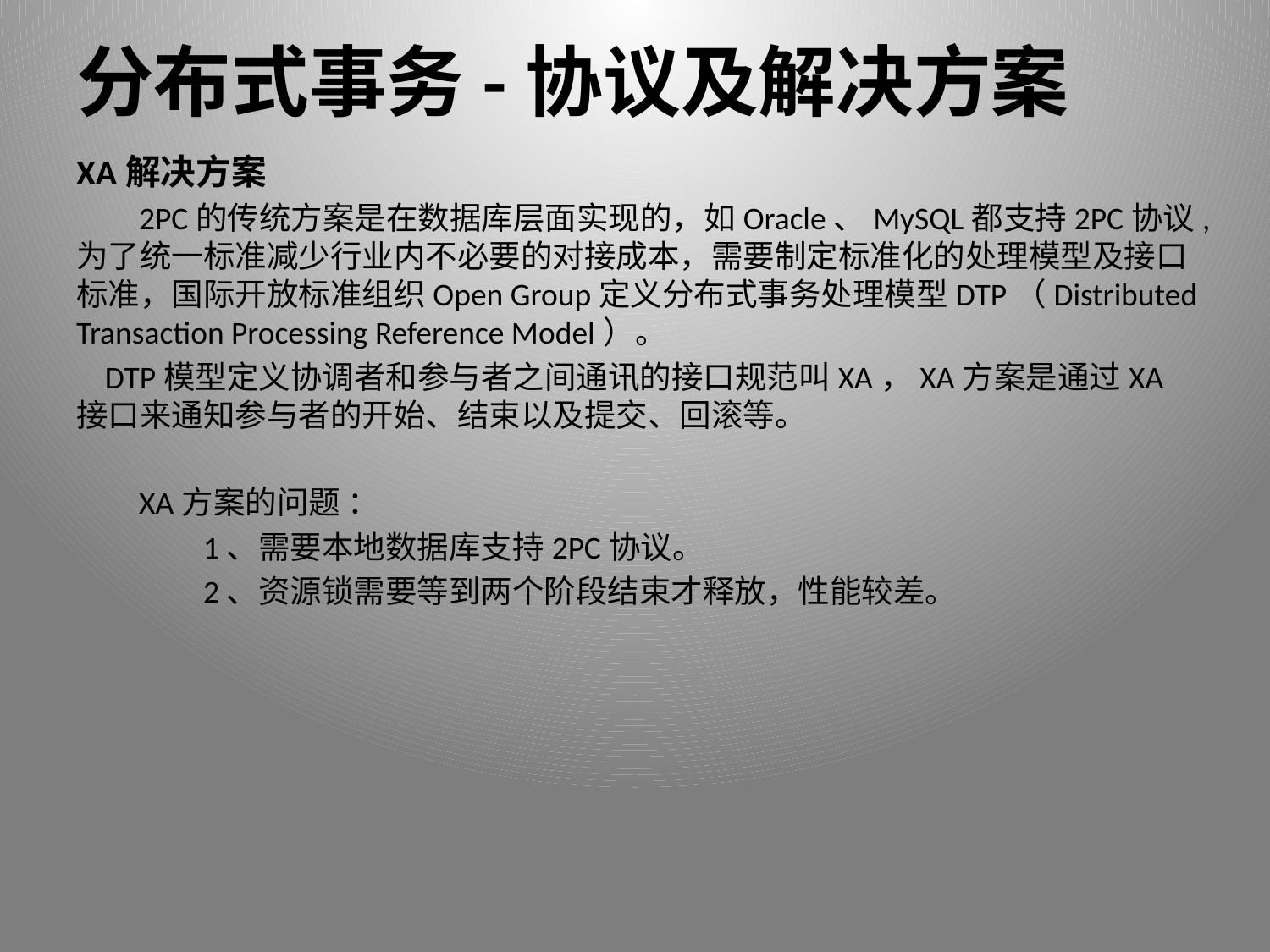

# 分布式事务-协议及解决方案
XA解决方案
         2PC的传统方案是在数据库层面实现的，如Oracle、MySQL都支持2PC协议,为了统一标准减少行业内不必要的对接成本，需要制定标准化的处理模型及接口标准，国际开放标准组织Open Group定义分布式事务处理模型DTP（Distributed Transaction Processing Reference Model）。
    DTP模型定义协调者和参与者之间通讯的接口规范叫XA，XA方案是通过XA接口来通知参与者的开始、结束以及提交、回滚等。

         XA方案的问题 ：
1、需要本地数据库支持2PC协议。
2、资源锁需要等到两个阶段结束才释放，性能较差。